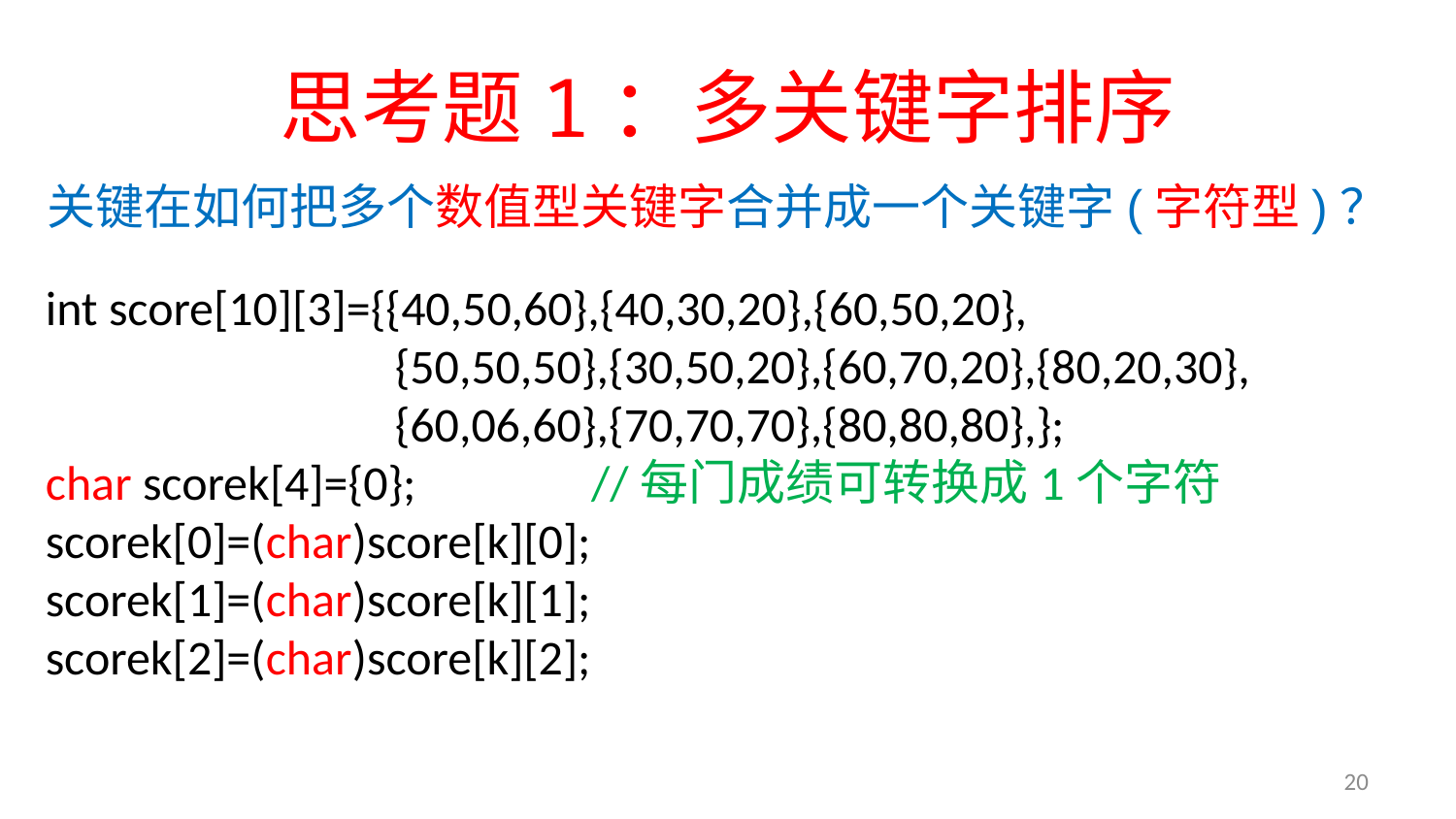

# 思考题1：多关键字排序
关键在如何把多个数值型关键字合并成一个关键字(字符型)？
int score[10][3]={{40,50,60},{40,30,20},{60,50,20},
                                {50,50,50},{30,50,20},{60,70,20},{80,20,30},
                                {60,06,60},{70,70,70},{80,80,80},};
char scorek[4]={0};                //每门成绩可转换成1个字符
scorek[0]=(char)score[k][0];
scorek[1]=(char)score[k][1];
scorek[2]=(char)score[k][2];
20